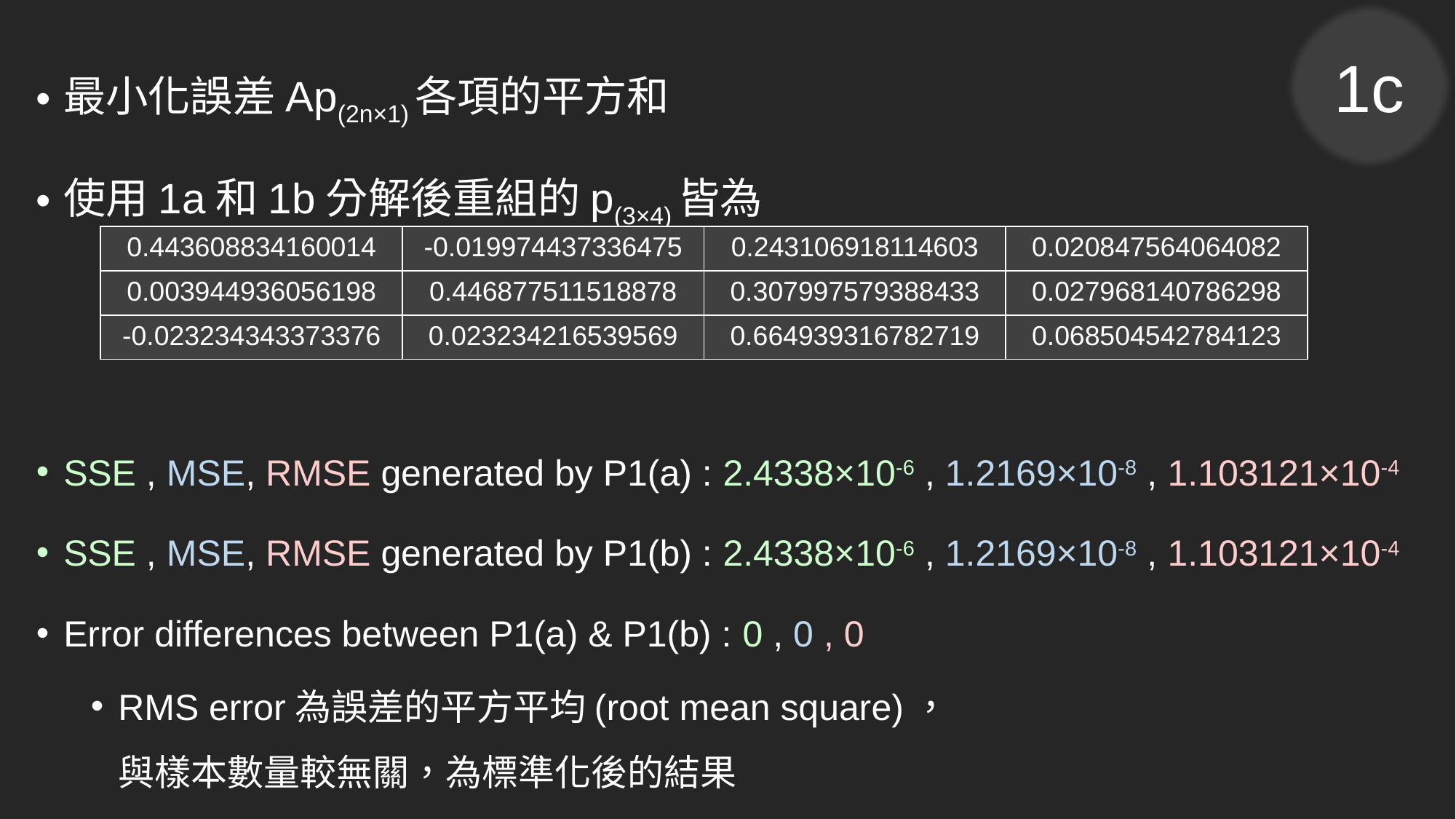

1c
最小化誤差Ap(2n×1)各項的平方和
使用1a和1b分解後重組的p(3×4)皆為

SSE , MSE, RMSE generated by P1(a) : 2.4338×10-6 , 1.2169×10-8 , 1.103121×10-4
SSE , MSE, RMSE generated by P1(b) : 2.4338×10-6 , 1.2169×10-8 , 1.103121×10-4
Error differences between P1(a) & P1(b) : 0 , 0 , 0
RMS error為誤差的平方平均(root mean square)，
與樣本數量較無關，為標準化後的結果
| 0.443608834160014 | -0.019974437336475 | 0.243106918114603 | 0.020847564064082 |
| --- | --- | --- | --- |
| 0.003944936056198 | 0.446877511518878 | 0.307997579388433 | 0.027968140786298 |
| -0.023234343373376 | 0.023234216539569 | 0.664939316782719 | 0.068504542784123 |